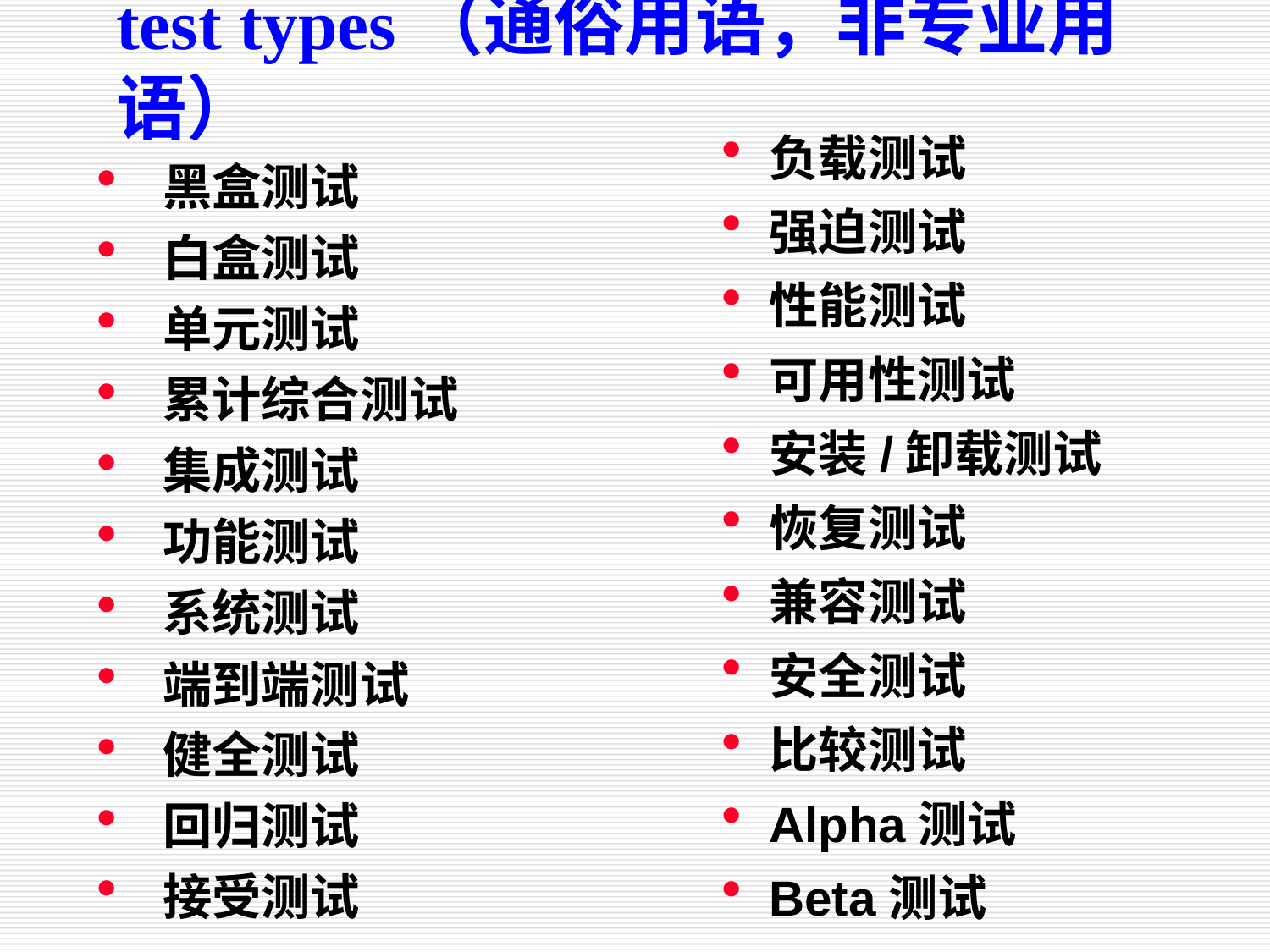

test types（通俗用语，非专业用语）
负载测试
强迫测试
性能测试
可用性测试
安装/卸载测试
恢复测试
兼容测试
安全测试
比较测试
Alpha测试
Beta测试
黑盒测试
白盒测试
单元测试
累计综合测试
集成测试
功能测试
系统测试
端到端测试
健全测试
回归测试
接受测试